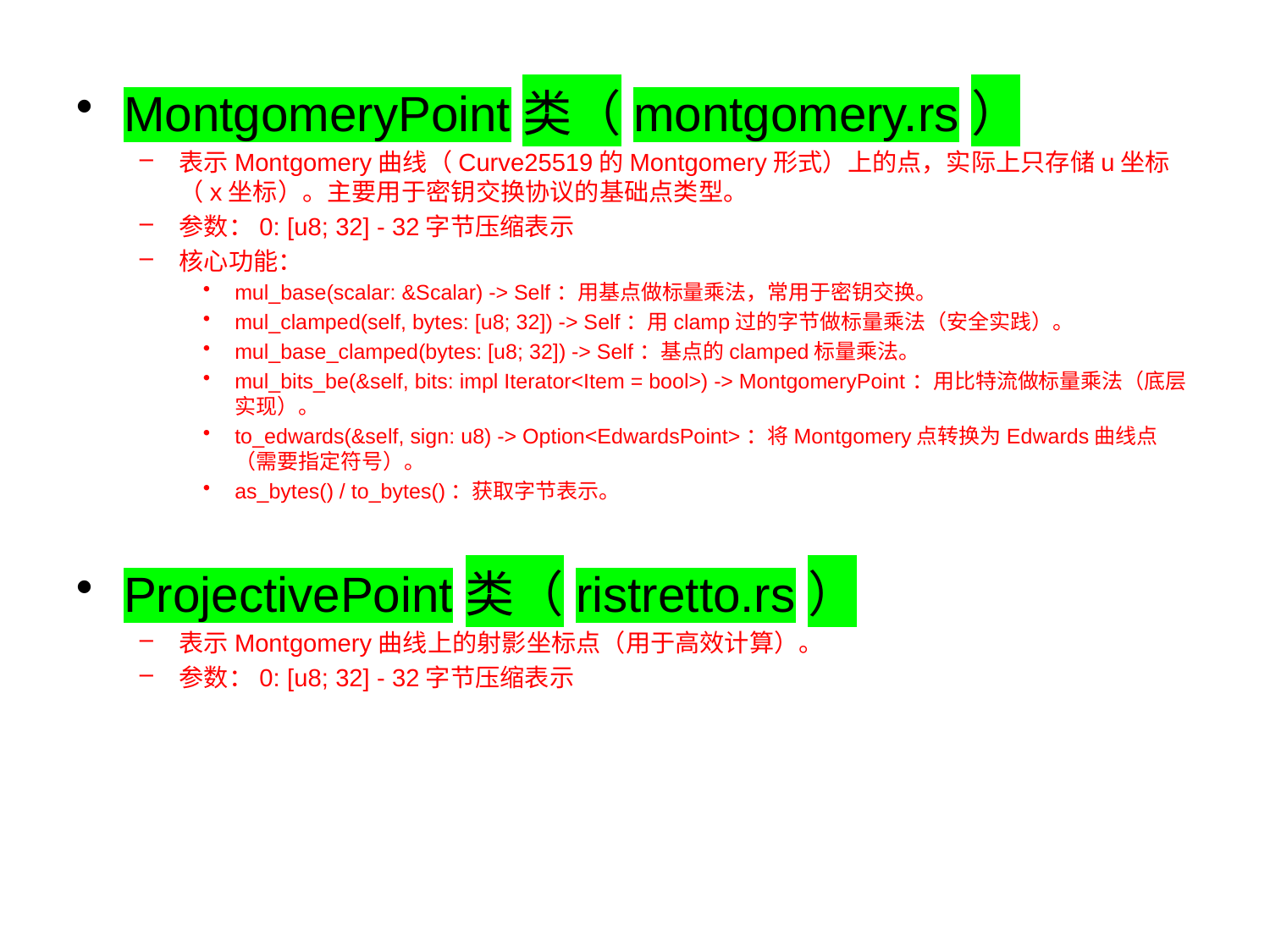

MontgomeryPoint类（montgomery.rs）
表示Montgomery曲线（Curve25519的Montgomery形式）上的点，实际上只存储u坐标（x坐标）。主要用于密钥交换协议的基础点类型。
参数：0: [u8; 32] - 32字节压缩表示
核心功能：
mul_base(scalar: &Scalar) -> Self：用基点做标量乘法，常用于密钥交换。
mul_clamped(self, bytes: [u8; 32]) -> Self：用clamp过的字节做标量乘法（安全实践）。
mul_base_clamped(bytes: [u8; 32]) -> Self：基点的clamped标量乘法。
mul_bits_be(&self, bits: impl Iterator<Item = bool>) -> MontgomeryPoint：用比特流做标量乘法（底层实现）。
to_edwards(&self, sign: u8) -> Option<EdwardsPoint>：将Montgomery点转换为Edwards曲线点（需要指定符号）。
as_bytes() / to_bytes()：获取字节表示。

ProjectivePoint类（ristretto.rs）
表示Montgomery曲线上的射影坐标点（用于高效计算）。
参数：0: [u8; 32] - 32字节压缩表示